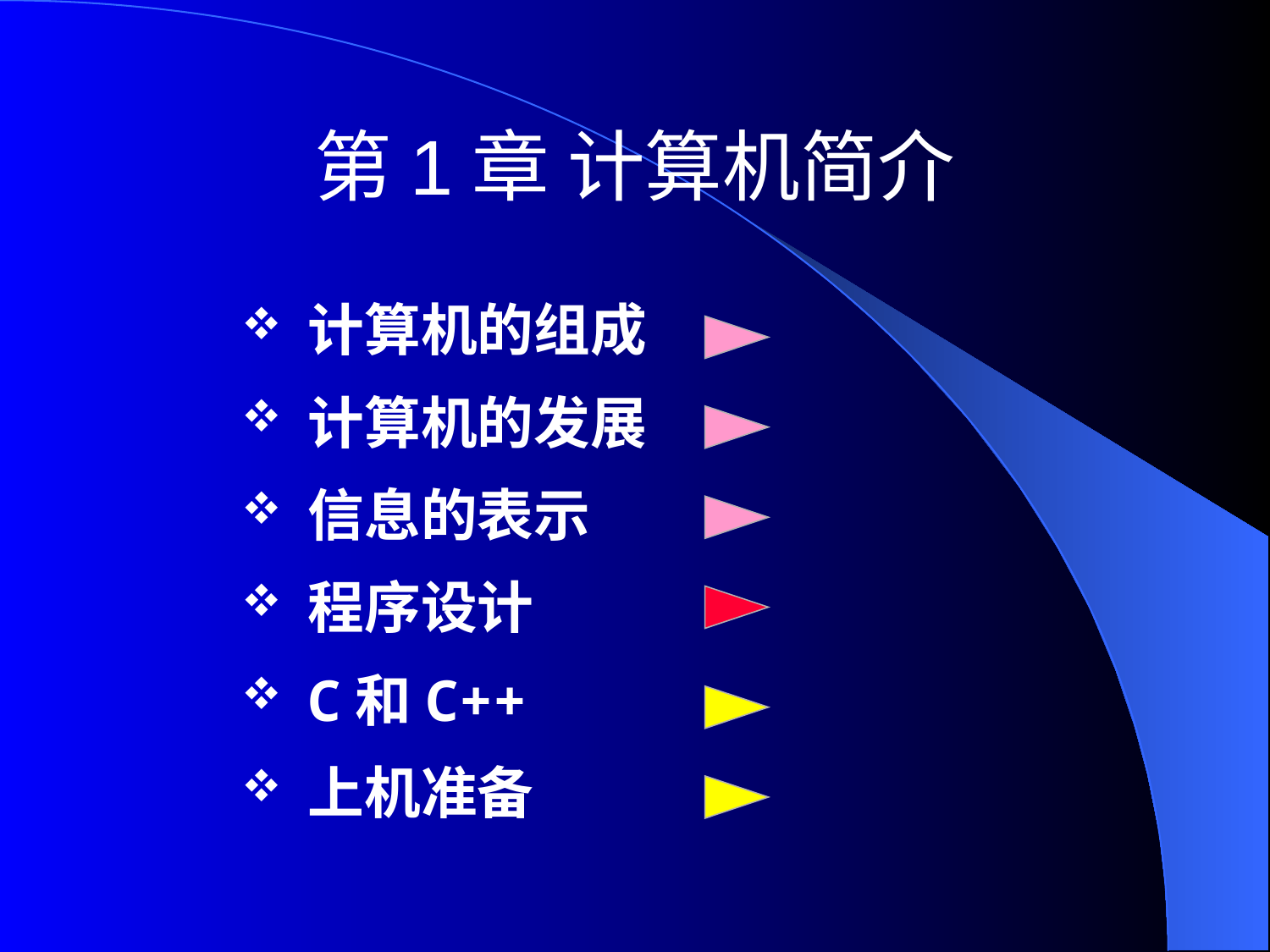

# 第1章 计算机简介
计算机的组成
计算机的发展
信息的表示
程序设计
C和C++
上机准备